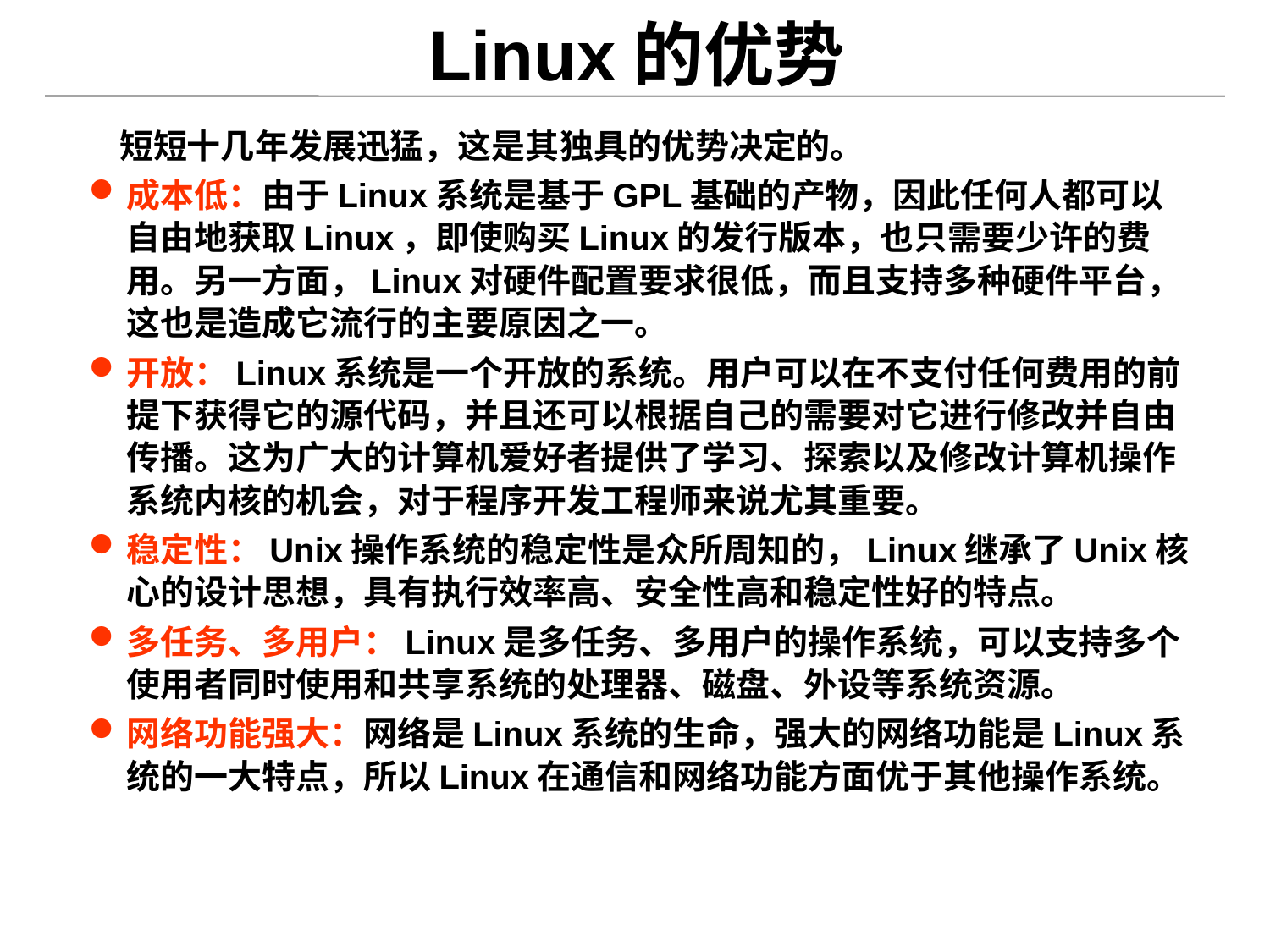

短短十几年发展迅猛，这是其独具的优势决定的。
成本低：由于Linux系统是基于GPL基础的产物，因此任何人都可以自由地获取Linux，即使购买Linux的发行版本，也只需要少许的费用。另一方面，Linux对硬件配置要求很低，而且支持多种硬件平台，这也是造成它流行的主要原因之一。
开放：Linux系统是一个开放的系统。用户可以在不支付任何费用的前提下获得它的源代码，并且还可以根据自己的需要对它进行修改并自由传播。这为广大的计算机爱好者提供了学习、探索以及修改计算机操作系统内核的机会，对于程序开发工程师来说尤其重要。
稳定性：Unix操作系统的稳定性是众所周知的，Linux继承了Unix核心的设计思想，具有执行效率高、安全性高和稳定性好的特点。
多任务、多用户：Linux是多任务、多用户的操作系统，可以支持多个使用者同时使用和共享系统的处理器、磁盘、外设等系统资源。
网络功能强大：网络是Linux系统的生命，强大的网络功能是Linux系统的一大特点，所以Linux在通信和网络功能方面优于其他操作系统。
Linux的优势